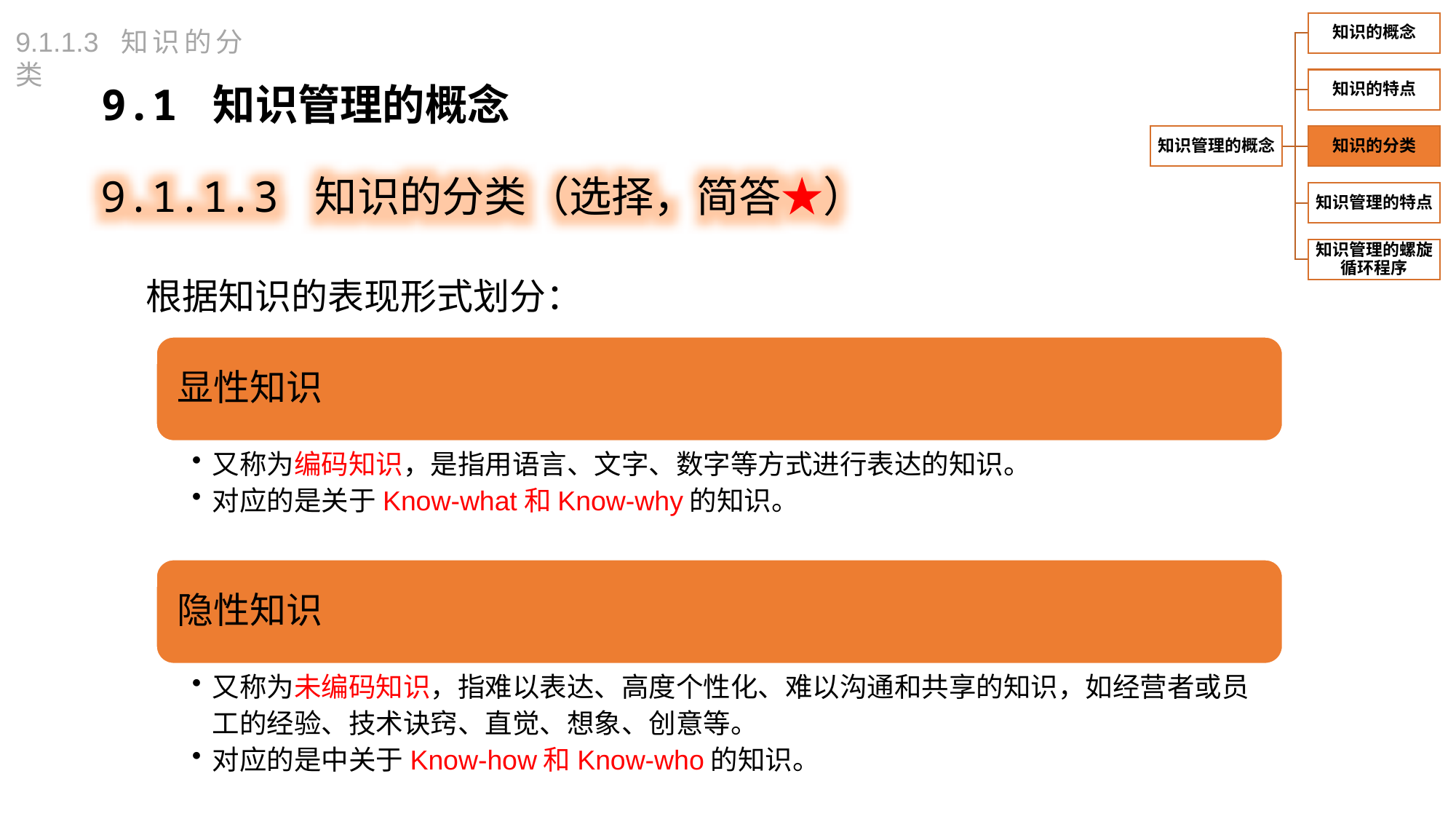

知识管理的概念
知识的概念
知识的特点
知识的分类
知识管理的特点
知识管理的螺旋循环程序
9.1.1.3 知识的分类
9.1 知识管理的概念
9.1.1.3 知识的分类（选择，简答★）
根据知识的表现形式划分：
显性知识
又称为编码知识，是指用语言、文字、数字等方式进行表达的知识。
对应的是关于Know-what和Know-why的知识。
隐性知识
又称为未编码知识，指难以表达、高度个性化、难以沟通和共享的知识，如经营者或员工的经验、技术诀窍、直觉、想象、创意等。
对应的是中关于Know-how和Know-who的知识。